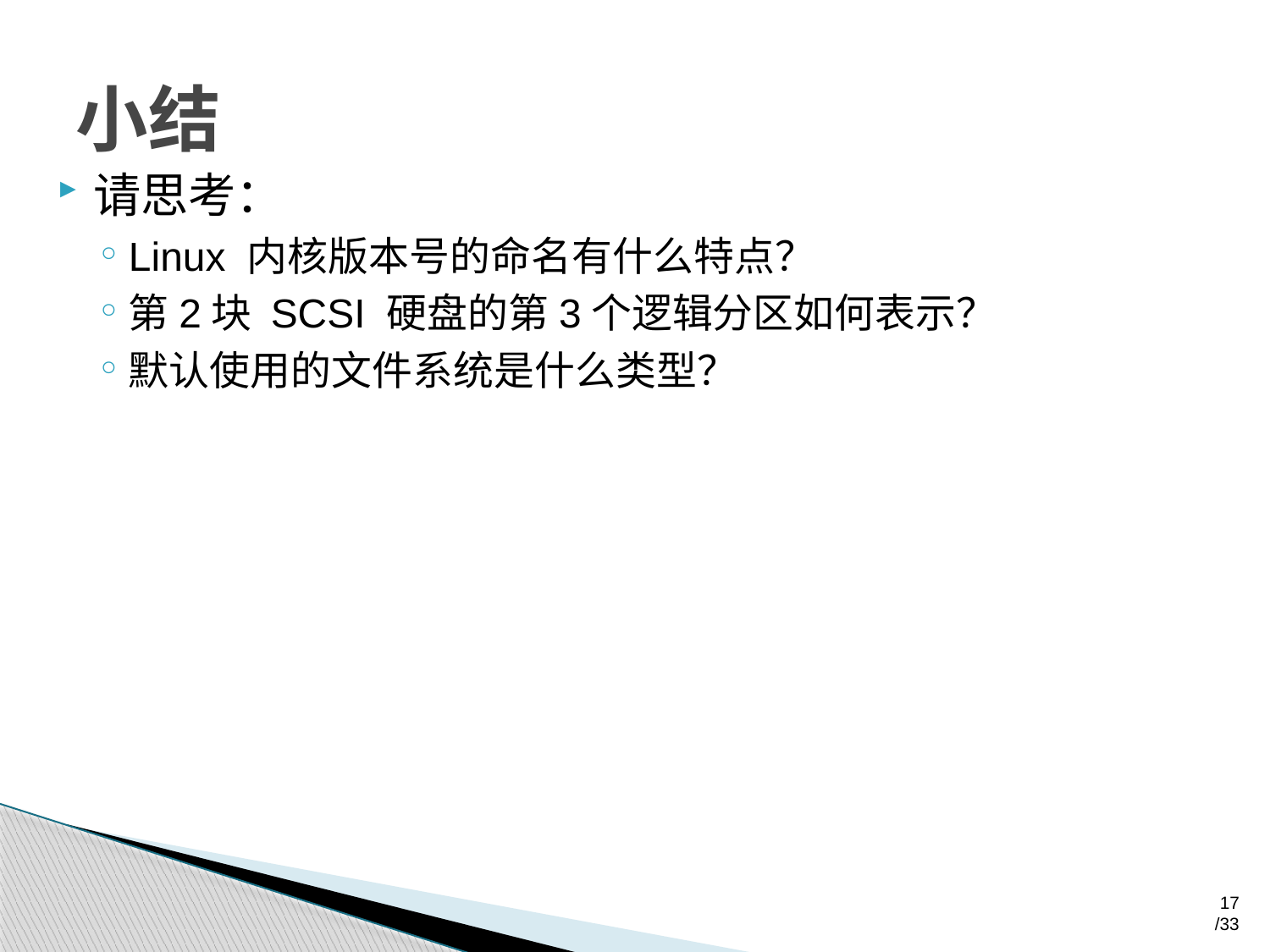

# 小结
请思考：
Linux 内核版本号的命名有什么特点？
第2块 SCSI 硬盘的第3个逻辑分区如何表示？
默认使用的文件系统是什么类型？

17/33